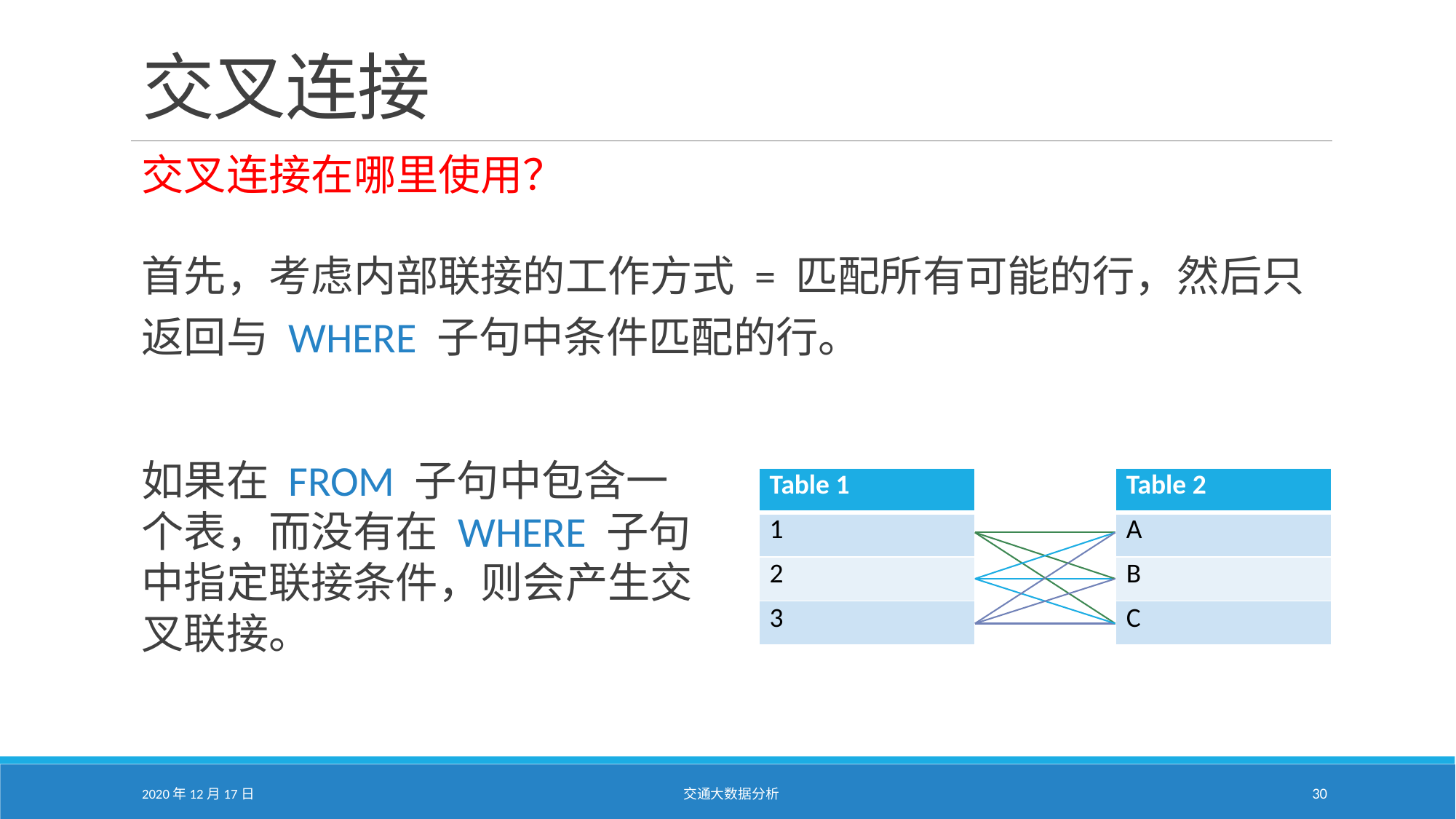

# 交叉连接
交叉连接在哪里使用？
首先，考虑内部联接的工作方式 = 匹配所有可能的行，然后只返回与 WHERE 子句中条件匹配的行。
如果在 FROM 子句中包含一个表，而没有在 WHERE 子句中指定联接条件，则会产生交叉联接。
| Table 1 |
| --- |
| 1 |
| 2 |
| 3 |
| Table 2 |
| --- |
| A |
| B |
| C |
2020年12月17日
交通大数据分析
30